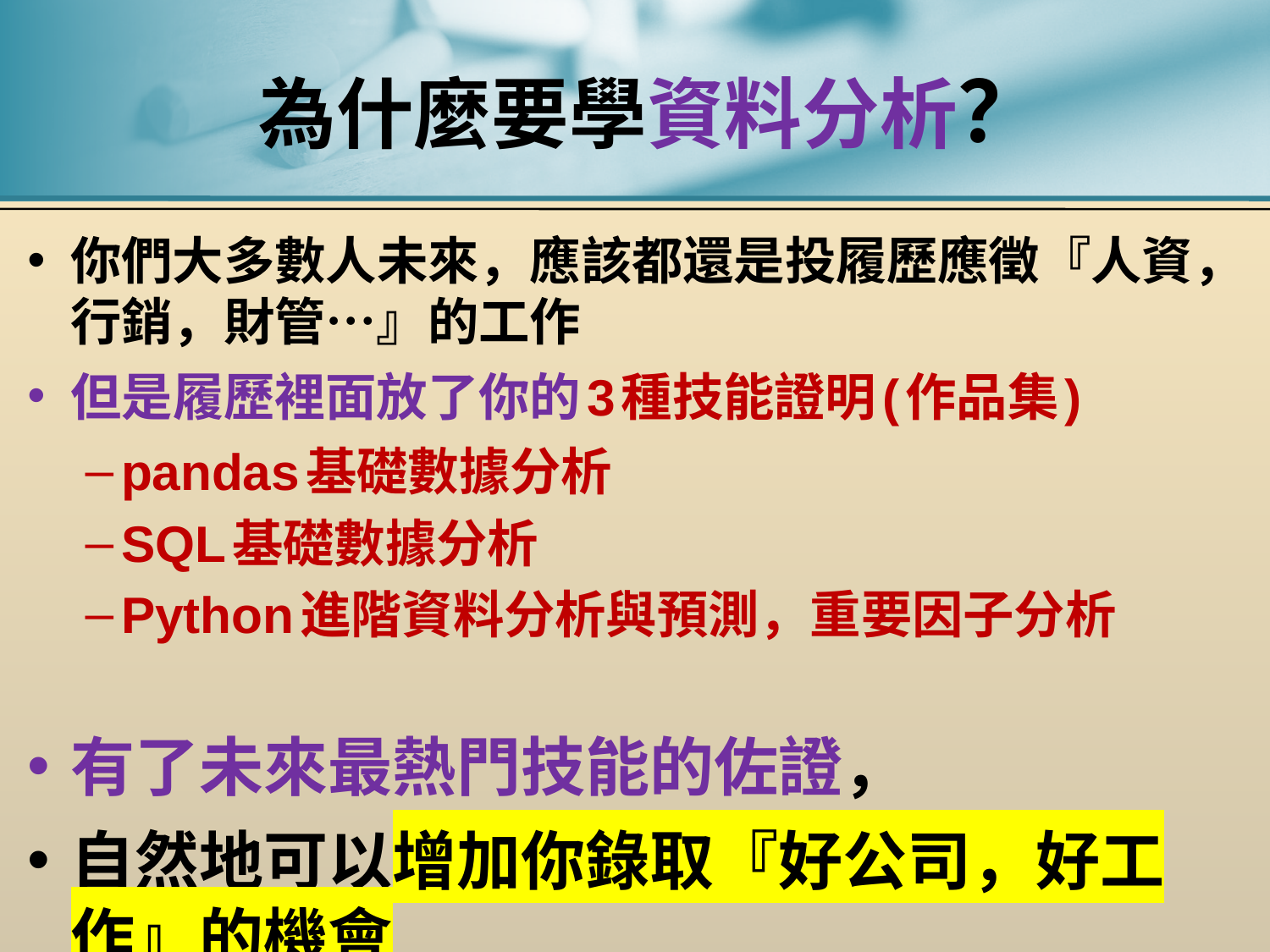

# 為什麼要學資料分析？
你們大多數人未來，應該都還是投履歷應徵『人資，行銷，財管…』的工作
但是履歷裡面放了你的3種技能證明(作品集)
pandas基礎數據分析
SQL基礎數據分析
Python進階資料分析與預測，重要因子分析

有了未來最熱門技能的佐證，
自然地可以增加你錄取『好公司，好工作』的機會